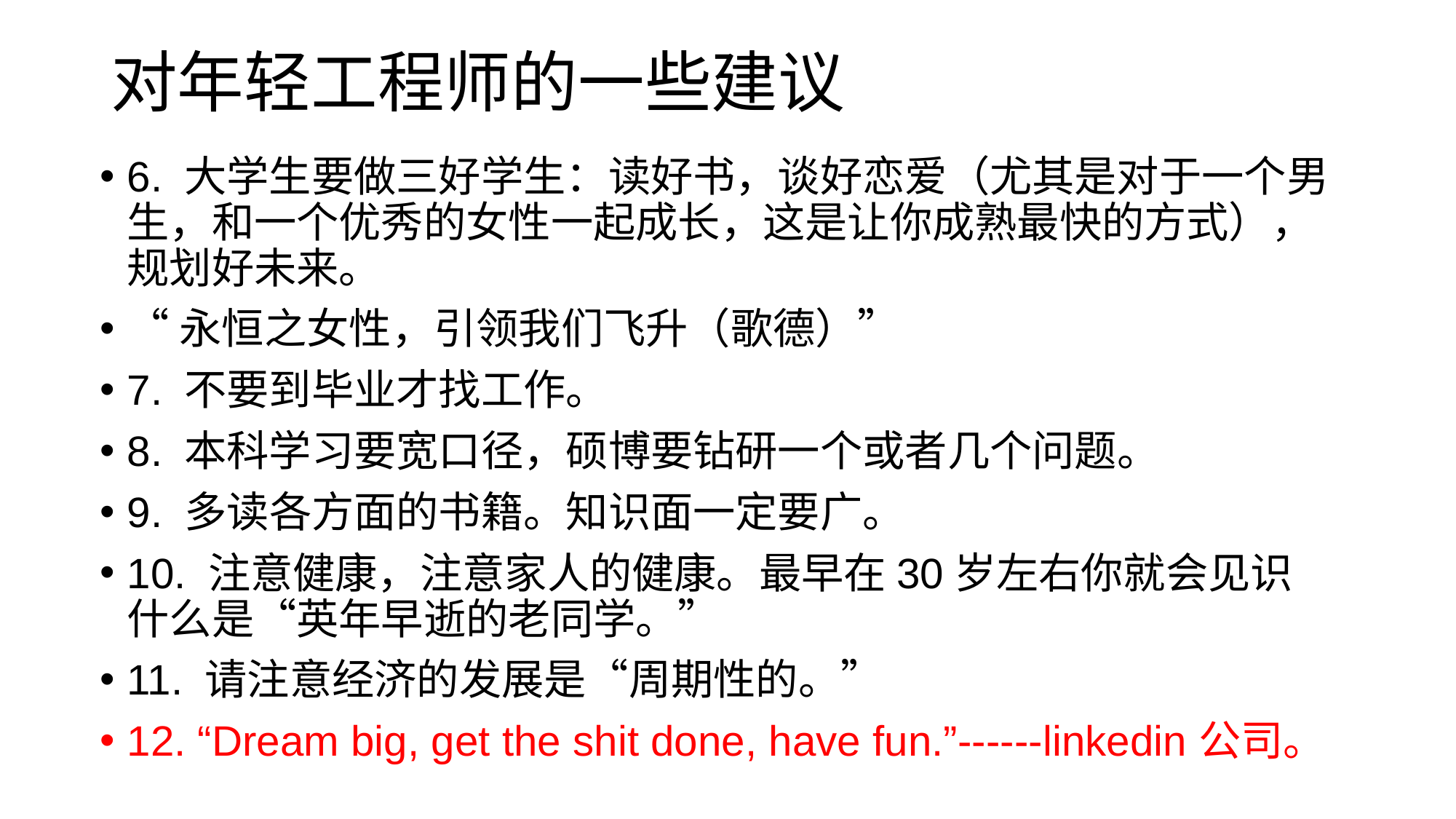

# 对年轻工程师的一些建议
6. 大学生要做三好学生：读好书，谈好恋爱（尤其是对于一个男生，和一个优秀的女性一起成长，这是让你成熟最快的方式），规划好未来。
“永恒之女性，引领我们飞升（歌德）”
7. 不要到毕业才找工作。
8. 本科学习要宽口径，硕博要钻研一个或者几个问题。
9. 多读各方面的书籍。知识面一定要广。
10. 注意健康，注意家人的健康。最早在30岁左右你就会见识什么是“英年早逝的老同学。”
11. 请注意经济的发展是“周期性的。”
12. “Dream big, get the shit done, have fun.”------linkedin公司。